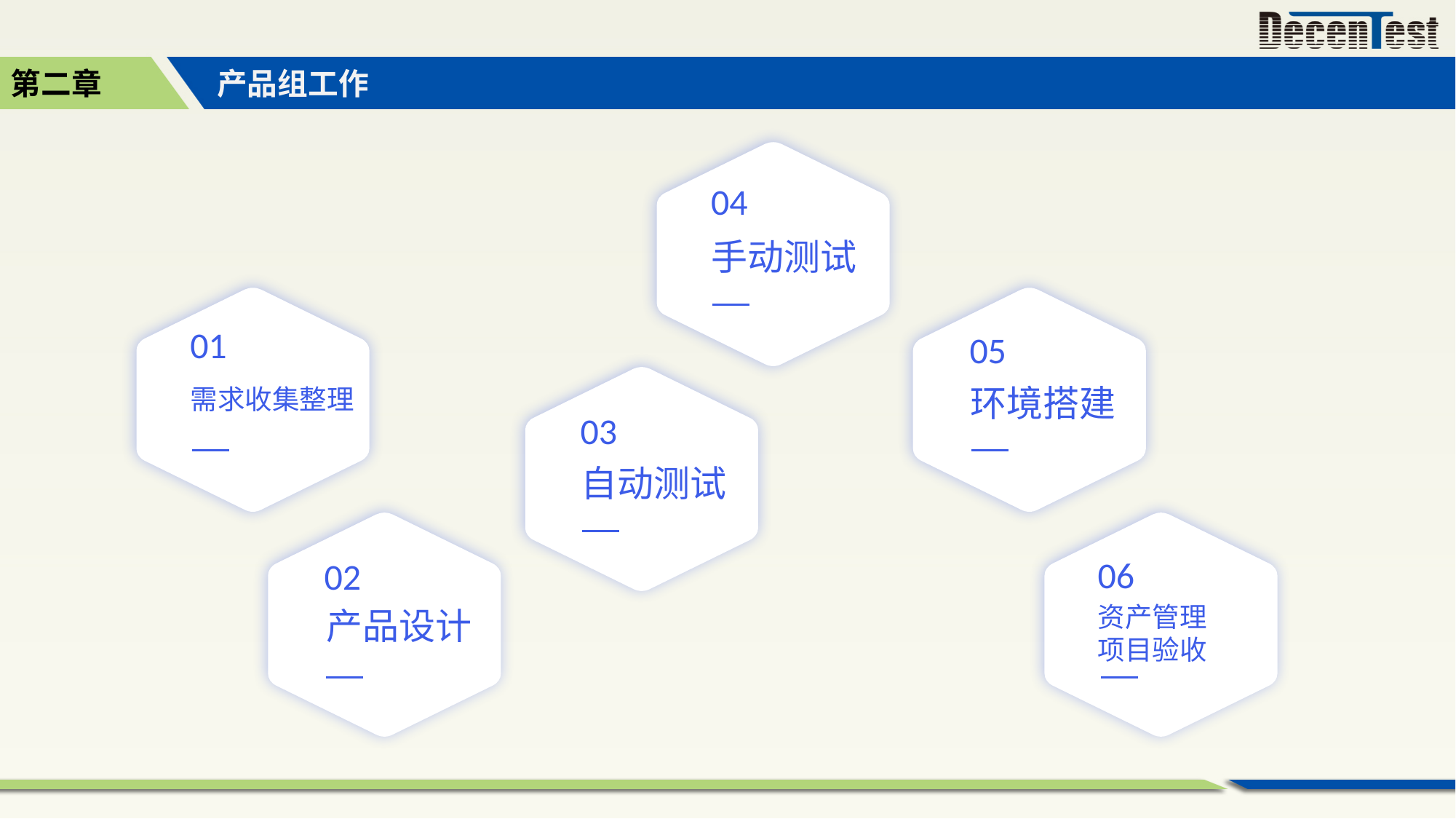

第二章
产品组工作

04
手动测试

01
需求收集整理

05
环境搭建

03
自动测试

02
产品设计

06
资产管理
项目验收